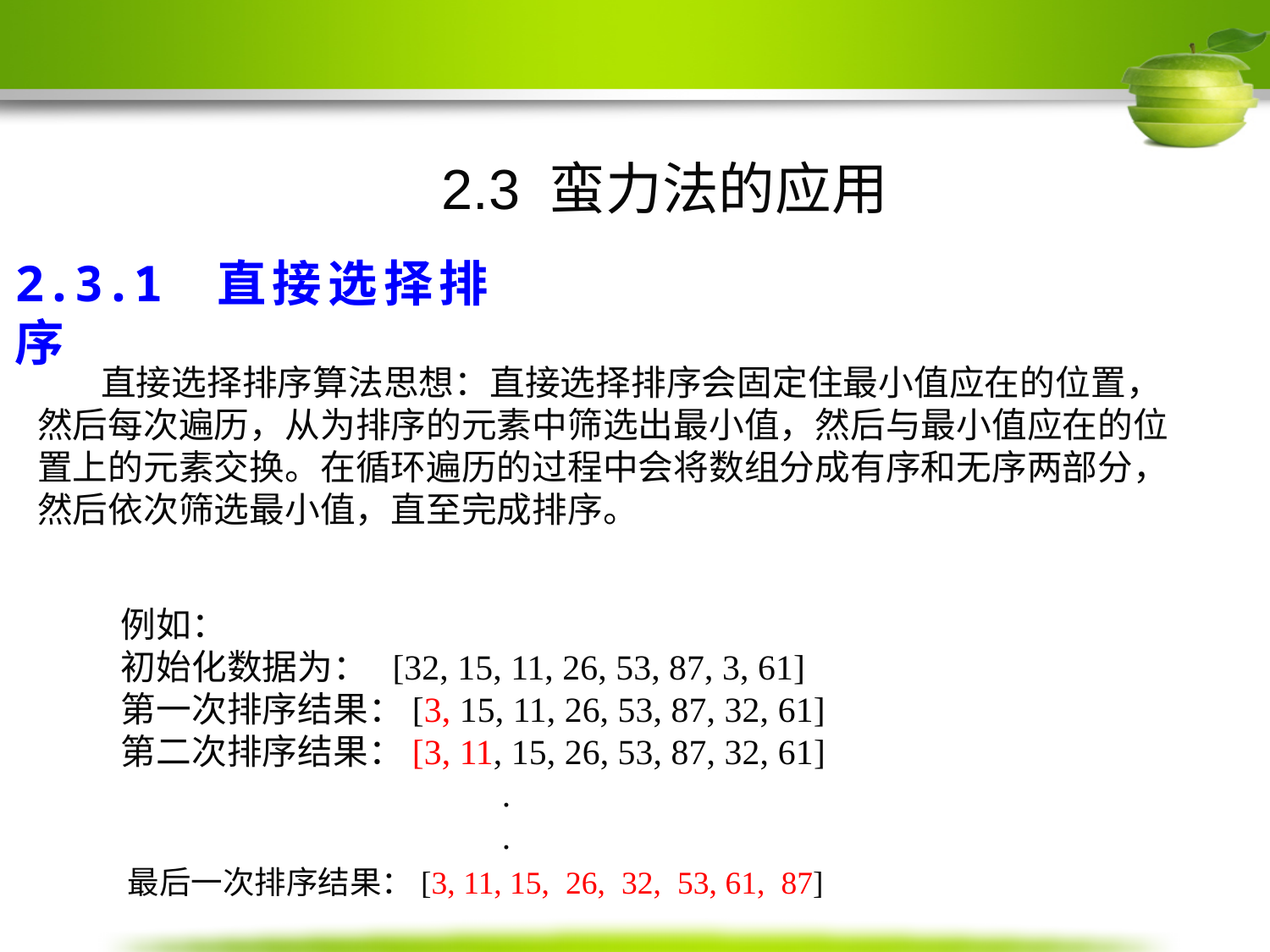

2.3 蛮力法的应用
2.3.1 直接选择排序
直接选择排序算法思想：直接选择排序会固定住最小值应在的位置，然后每次遍历，从为排序的元素中筛选出最小值，然后与最小值应在的位置上的元素交换。在循环遍历的过程中会将数组分成有序和无序两部分，然后依次筛选最小值，直至完成排序。
例如：
初始化数据为：  [32, 15, 11, 26, 53, 87, 3, 61]
第一次排序结果：[3, 15, 11, 26, 53, 87, 32, 61]
第二次排序结果：[3, 11, 15, 26, 53, 87, 32, 61]
.
.

最后一次排序结果：[3, 11, 15,  26,  32,  53, 61,  87]